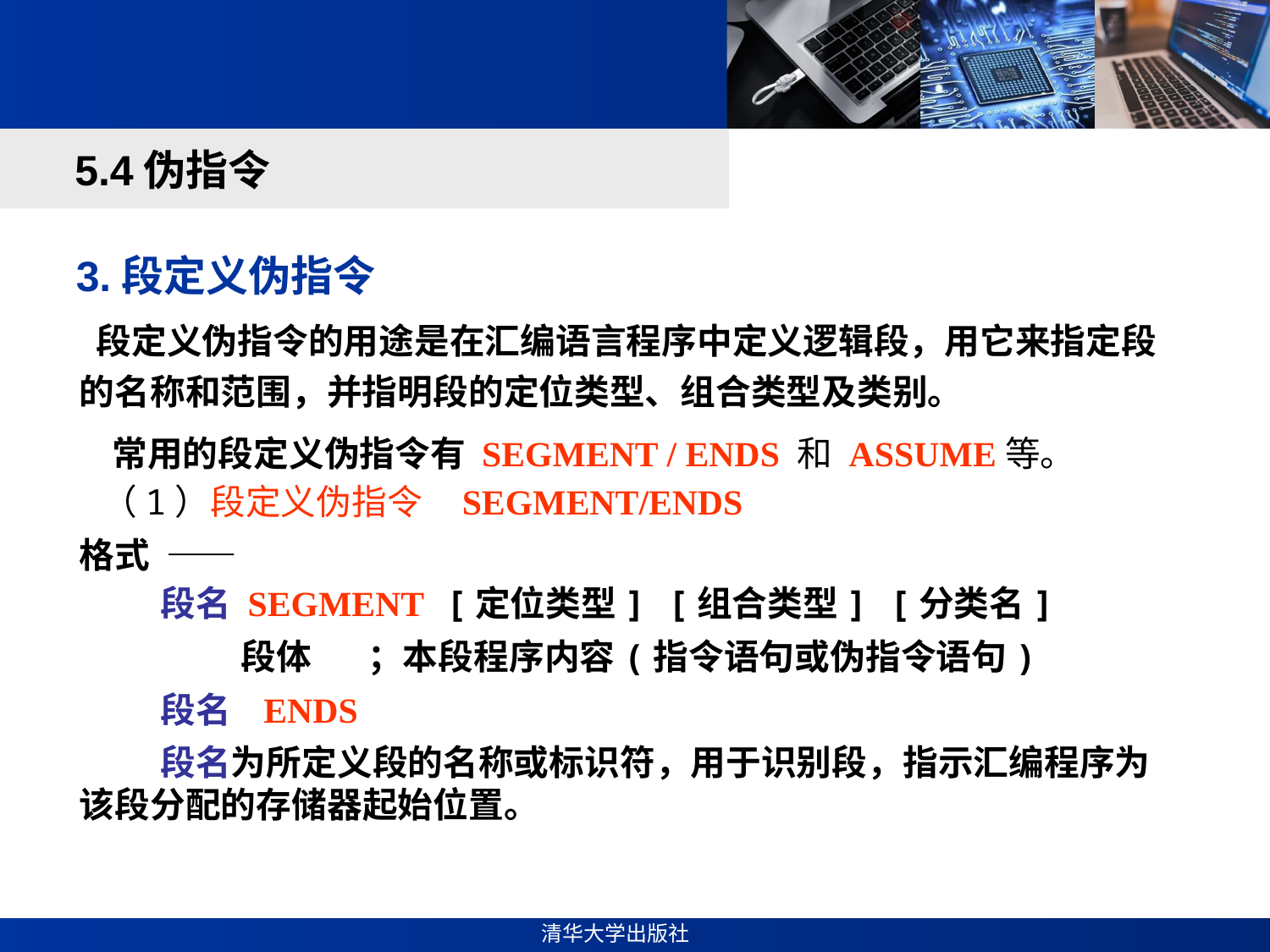

#
5.4伪指令

3.段定义伪指令
 段定义伪指令的用途是在汇编语言程序中定义逻辑段，用它来指定段的名称和范围，并指明段的定位类型、组合类型及类别。
   常用的段定义伪指令有 SEGMENT / ENDS 和 ASSUME等。
  （1）段定义伪指令    SEGMENT/ENDS
格式  ——
         段名 SEGMENT [定位类型] [组合类型] [分类名]
                   段体       ；本段程序内容(指令语句或伪指令语句)
         段名   ENDS
         段名为所定义段的名称或标识符，用于识别段，指示汇编程序为该段分配的存储器起始位置。